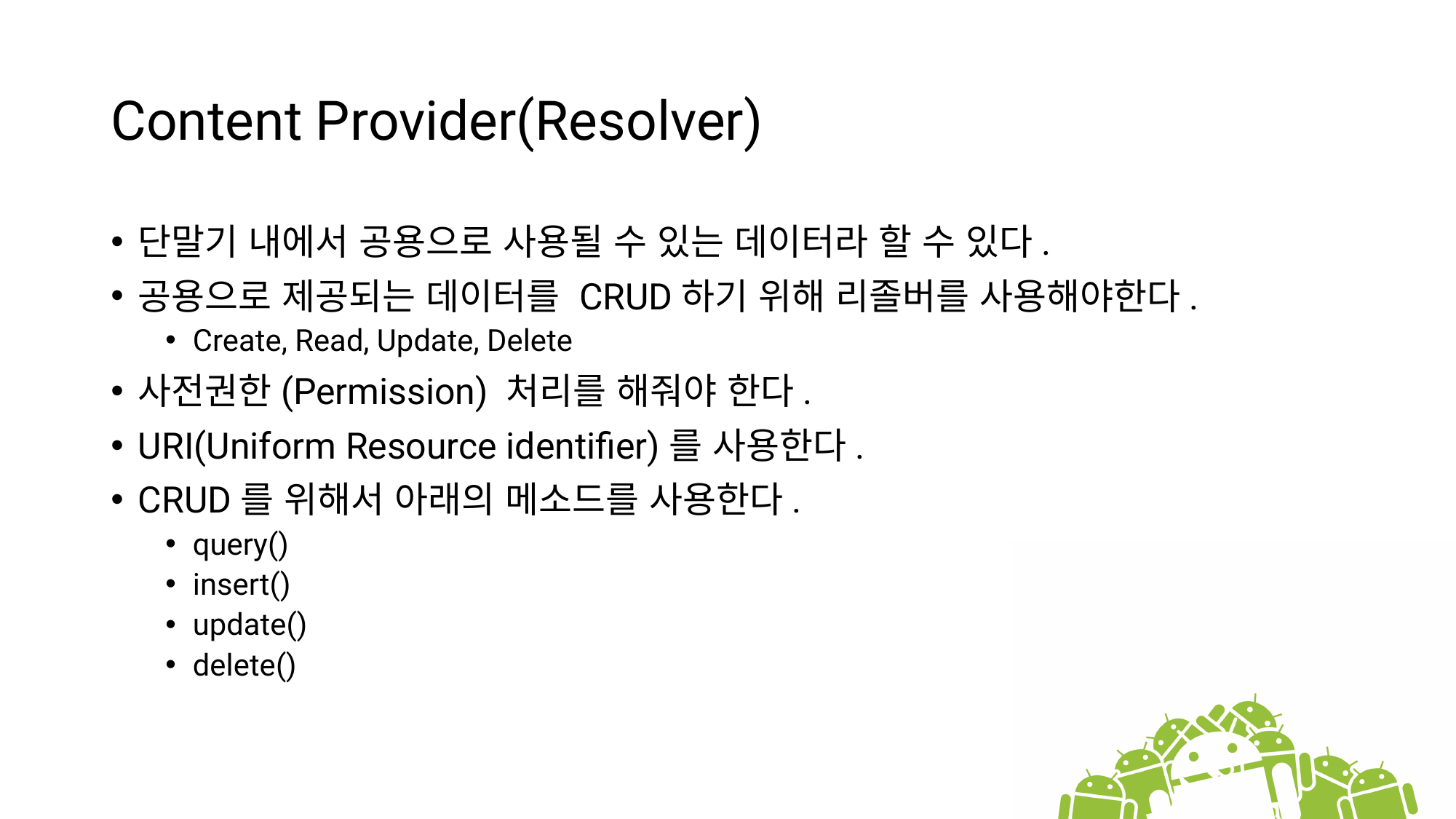

# Content Provider(Resolver)
단말기 내에서 공용으로 사용될 수 있는 데이터라 할 수 있다.
공용으로 제공되는 데이터를 CRUD하기 위해 리졸버를 사용해야한다.
Create, Read, Update, Delete
사전권한(Permission) 처리를 해줘야 한다.
URI(Uniform Resource identifier)를 사용한다.
CRUD를 위해서 아래의 메소드를 사용한다.
query()
insert()
update()
delete()